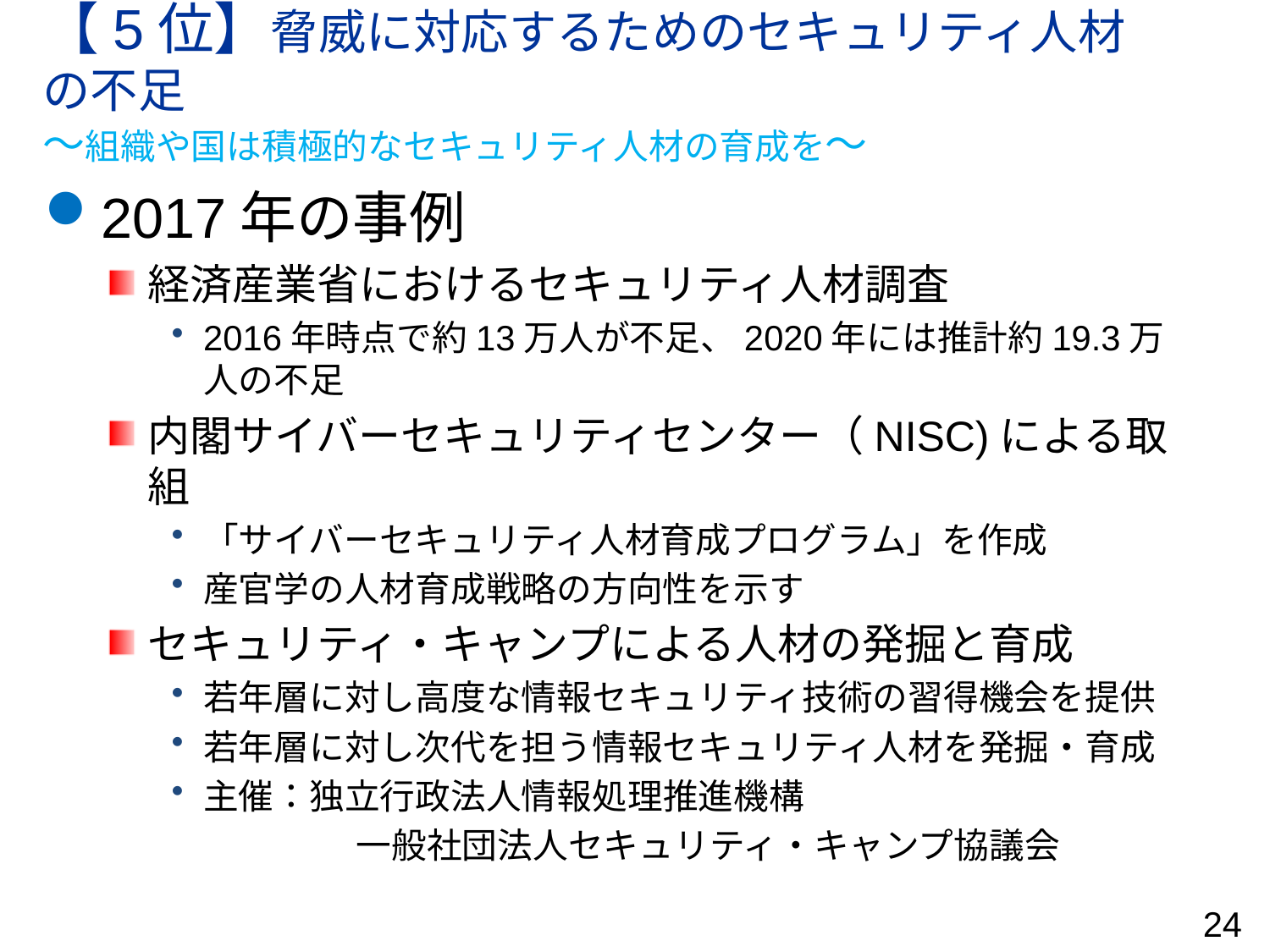

# 【5位】脅威に対応するためのセキュリティ人材の不足 ～組織や国は積極的なセキュリティ人材の育成を～

2017年の事例
経済産業省におけるセキュリティ人材調査
2016年時点で約13万人が不足、2020年には推計約19.3万人の不足
内閣サイバーセキュリティセンター（NISC)による取組
「サイバーセキュリティ人材育成プログラム」を作成
産官学の人材育成戦略の方向性を示す
セキュリティ・キャンプによる人材の発掘と育成
若年層に対し高度な情報セキュリティ技術の習得機会を提供
若年層に対し次代を担う情報セキュリティ人材を発掘・育成
主催：独立行政法人情報処理推進機構
　　　　　 一般社団法人セキュリティ・キャンプ協議会

24